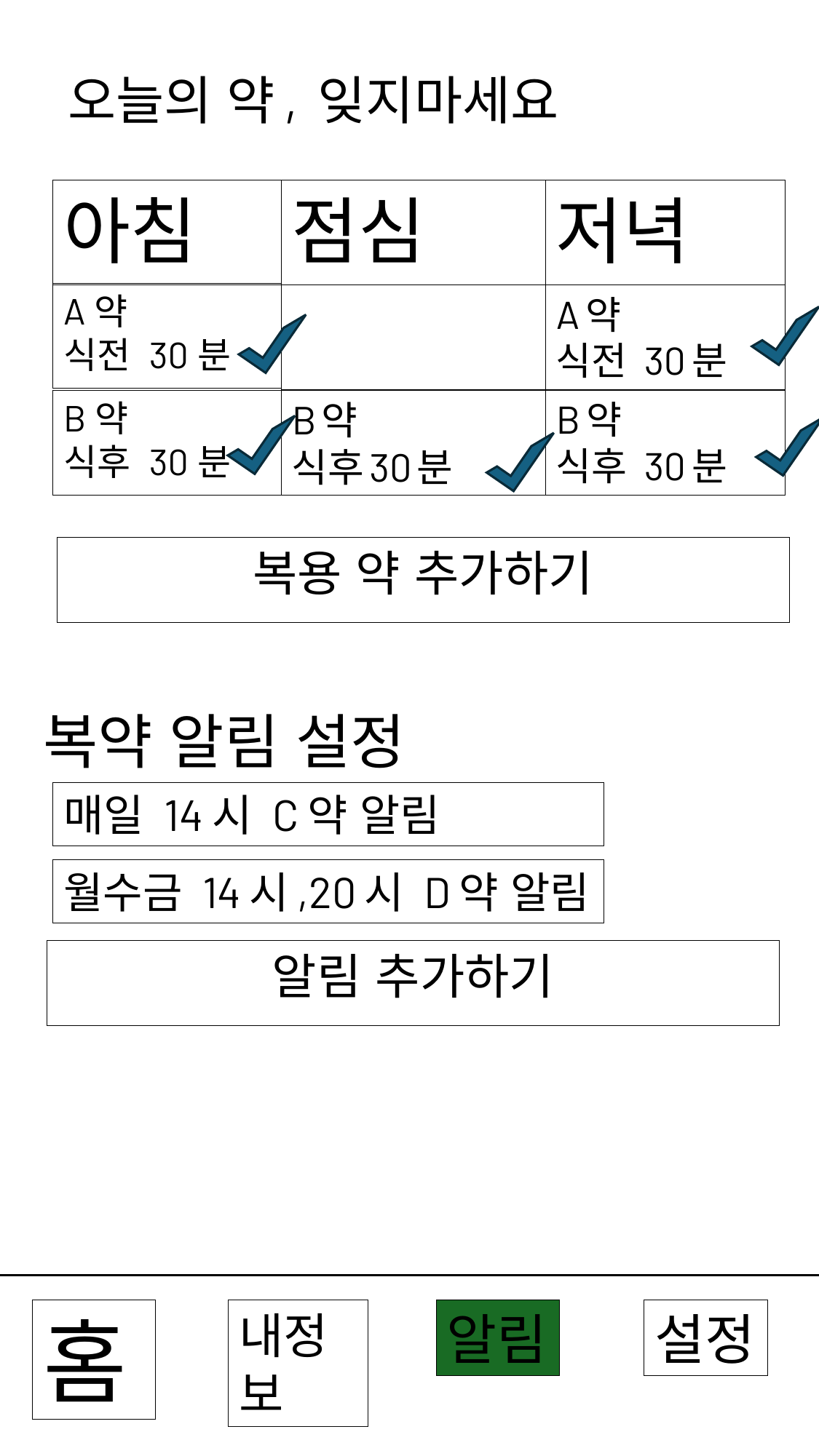

오늘의 약, 잊지마세요
점심
저녁
아침
A약
식전 30분

A약
식전 30분

B약
식후30분
B약
식후 30분

B약
식후 30분

복용 약 추가하기
복약 알림 설정
매일 14시 C약 알림
월수금 14시,20시 D약 알림
알림 추가하기
내정보
알림
홈
설정